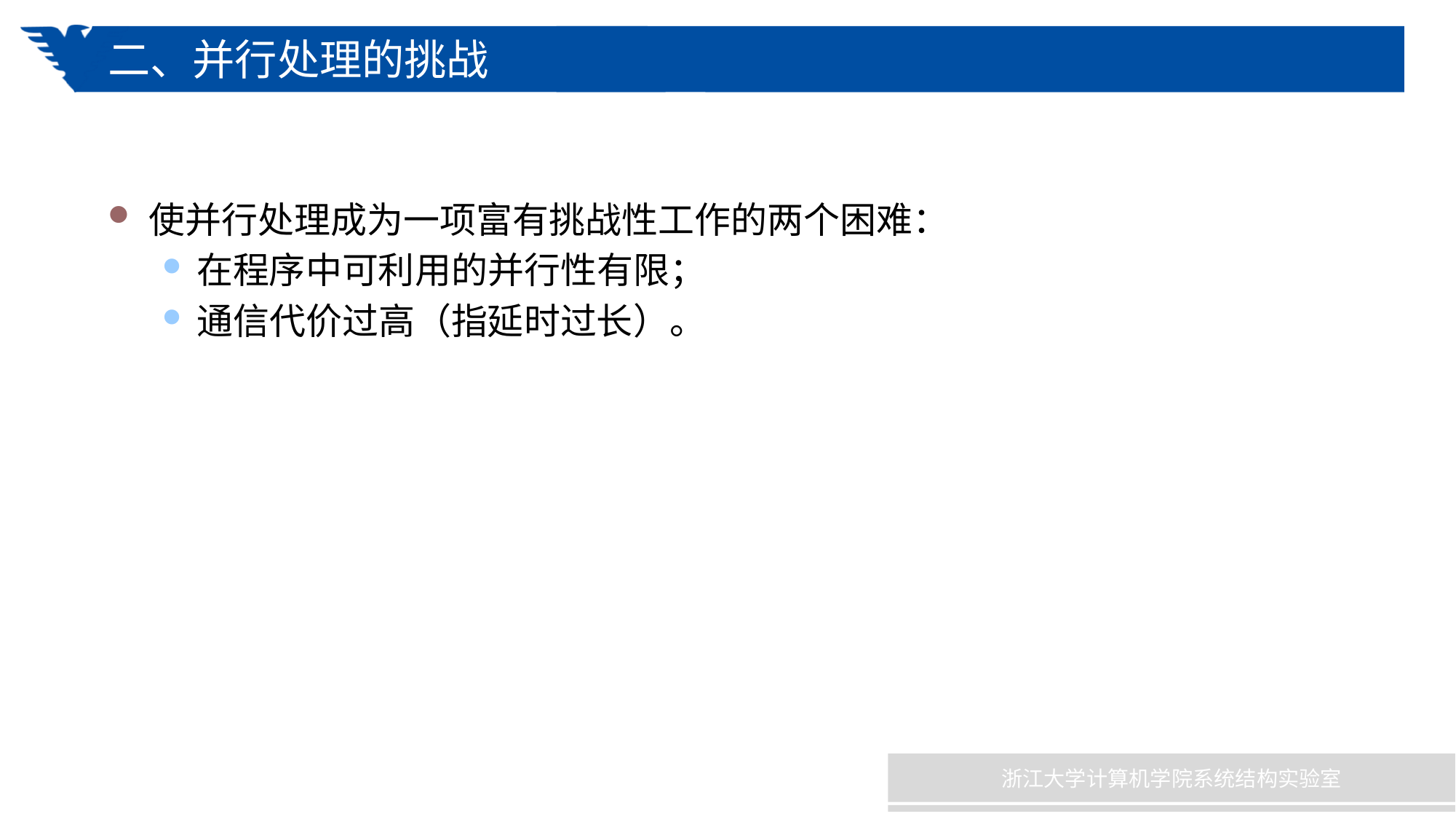

# 二、并行处理的挑战
使并行处理成为一项富有挑战性工作的两个困难：
在程序中可利用的并行性有限；
通信代价过高（指延时过长）。